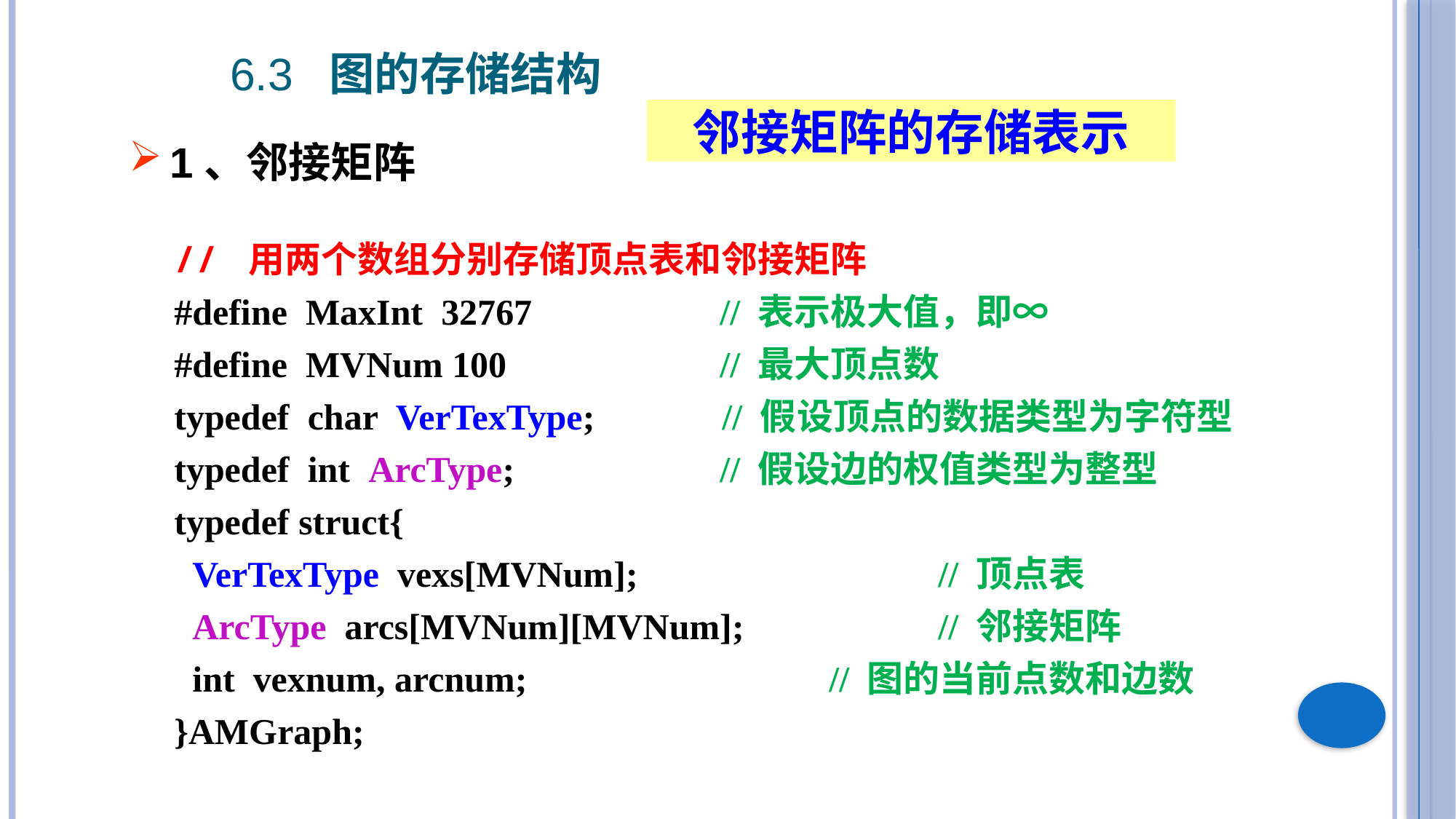

6.3  图的存储结构
邻接矩阵的存储表示
1、邻接矩阵

// 用两个数组分别存储顶点表和邻接矩阵
#define  MaxInt  32767                    	// 表示极大值，即∞
#define  MVNum 100                       	// 最大顶点数
typedef  char  VerTexType;              // 假设顶点的数据类型为字符型
typedef  int  ArcType;                  	// 假设边的权值类型为整型
typedef struct{
  VerTexType  vexs[MVNum];            		// 顶点表
  ArcType  arcs[MVNum][MVNum];      		// 邻接矩阵
  int  vexnum, arcnum;                		// 图的当前点数和边数
}AMGraph;